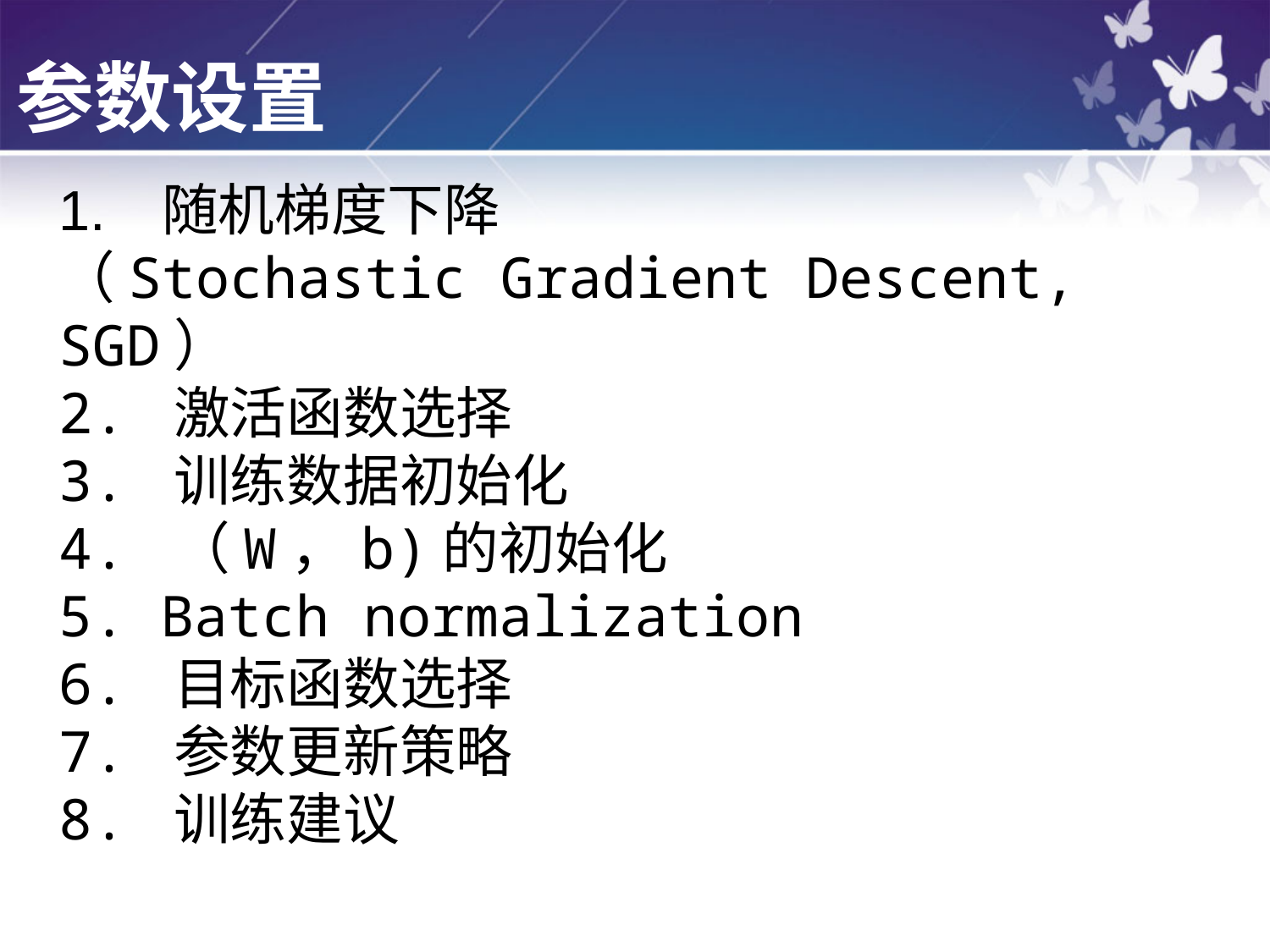

参数设置

随机梯度下降
（Stochastic Gradient Descent, SGD）
2. 激活函数选择
3. 训练数据初始化
4. （W，b)的初始化
5. Batch normalization
6. 目标函数选择
7. 参数更新策略
8. 训练建议